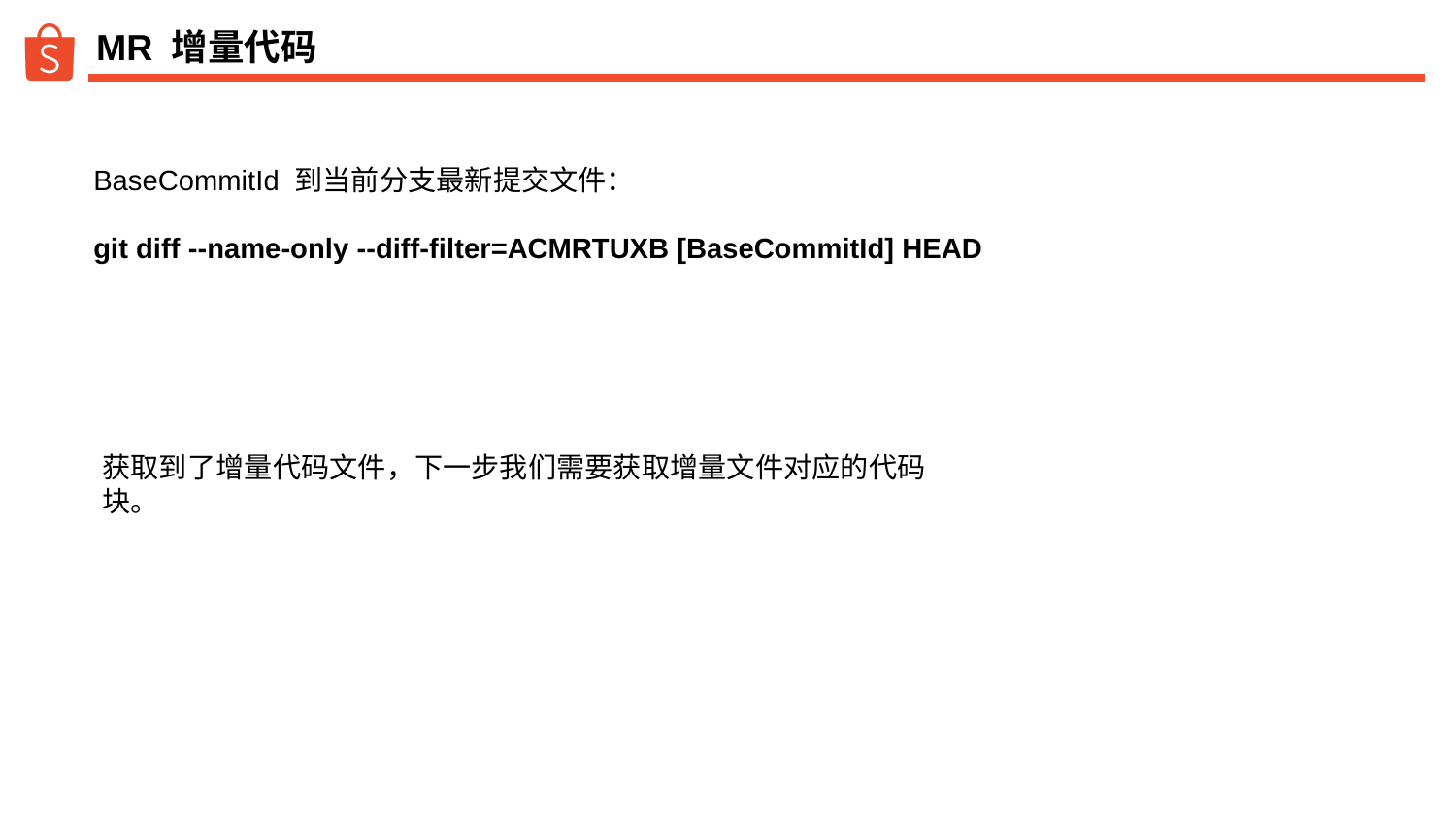

# MR 增量代码
BaseCommitId 到当前分支最新提交文件：

git diff --name-only --diff-filter=ACMRTUXB [BaseCommitId] HEAD
获取到了增量代码文件，下一步我们需要获取增量文件对应的代码块。